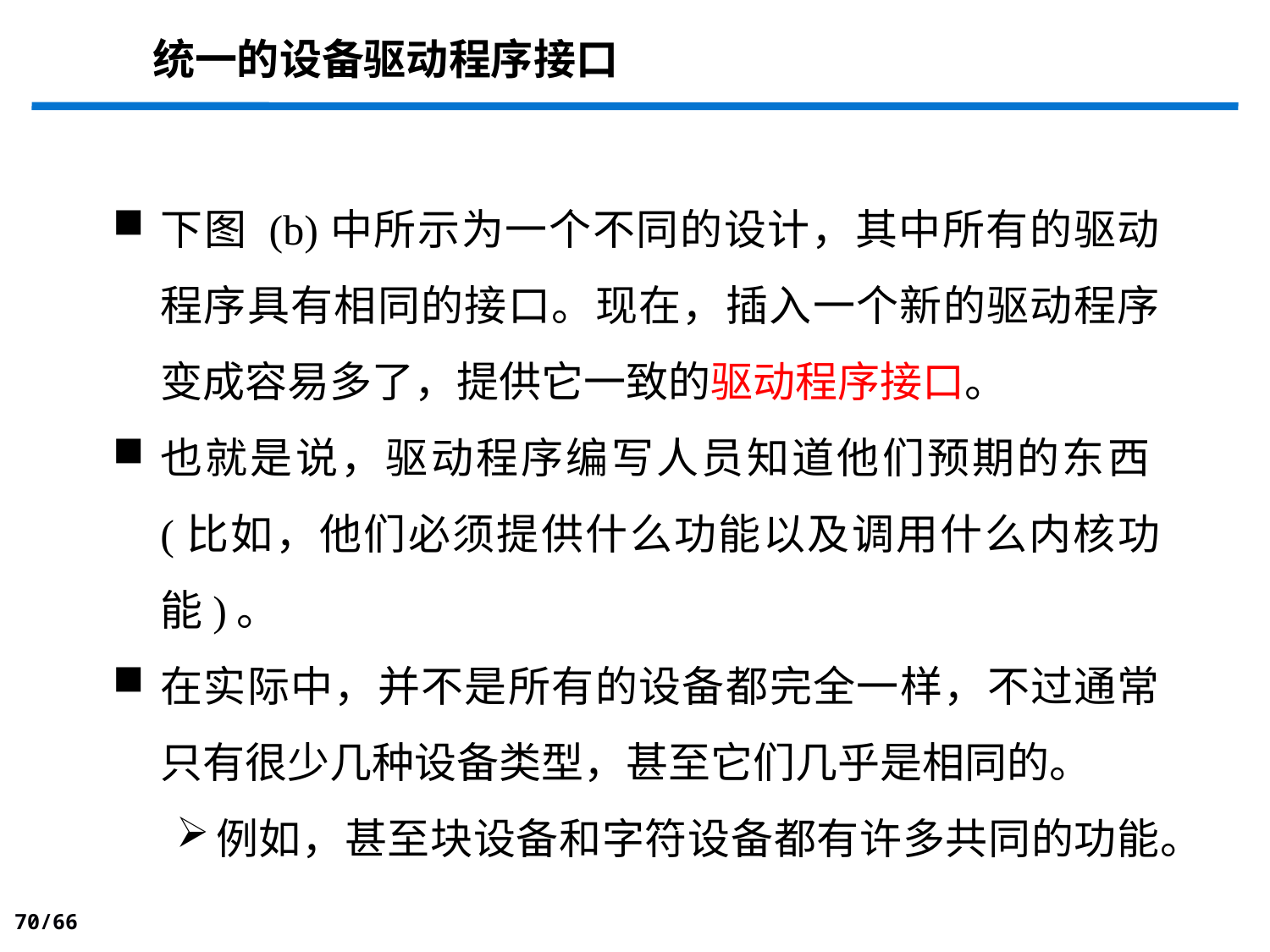

# 统一的设备驱动程序接口
下图 (b)中所示为一个不同的设计，其中所有的驱动程序具有相同的接口。现在，插入一个新的驱动程序变成容易多了，提供它一致的驱动程序接口。
也就是说，驱动程序编写人员知道他们预期的东西(比如，他们必须提供什么功能以及调用什么内核功能)。
在实际中，并不是所有的设备都完全一样，不过通常只有很少几种设备类型，甚至它们几乎是相同的。
例如，甚至块设备和字符设备都有许多共同的功能。